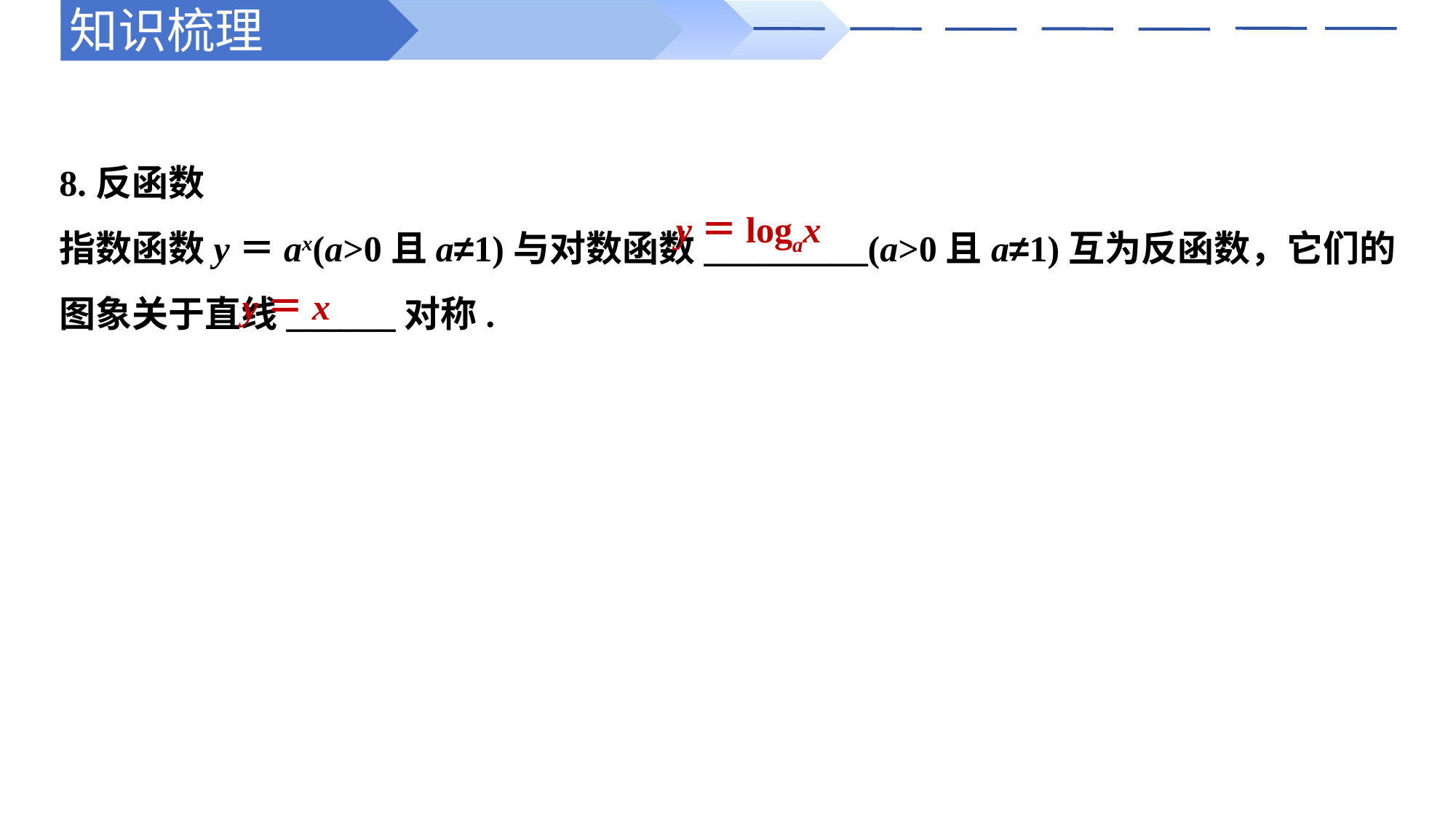

知识梳理

8.反函数
指数函数y＝ax(a>0且a≠1)与对数函数_________(a>0且a≠1)互为反函数，它们的图象关于直线______对称.
y＝logax
y＝x